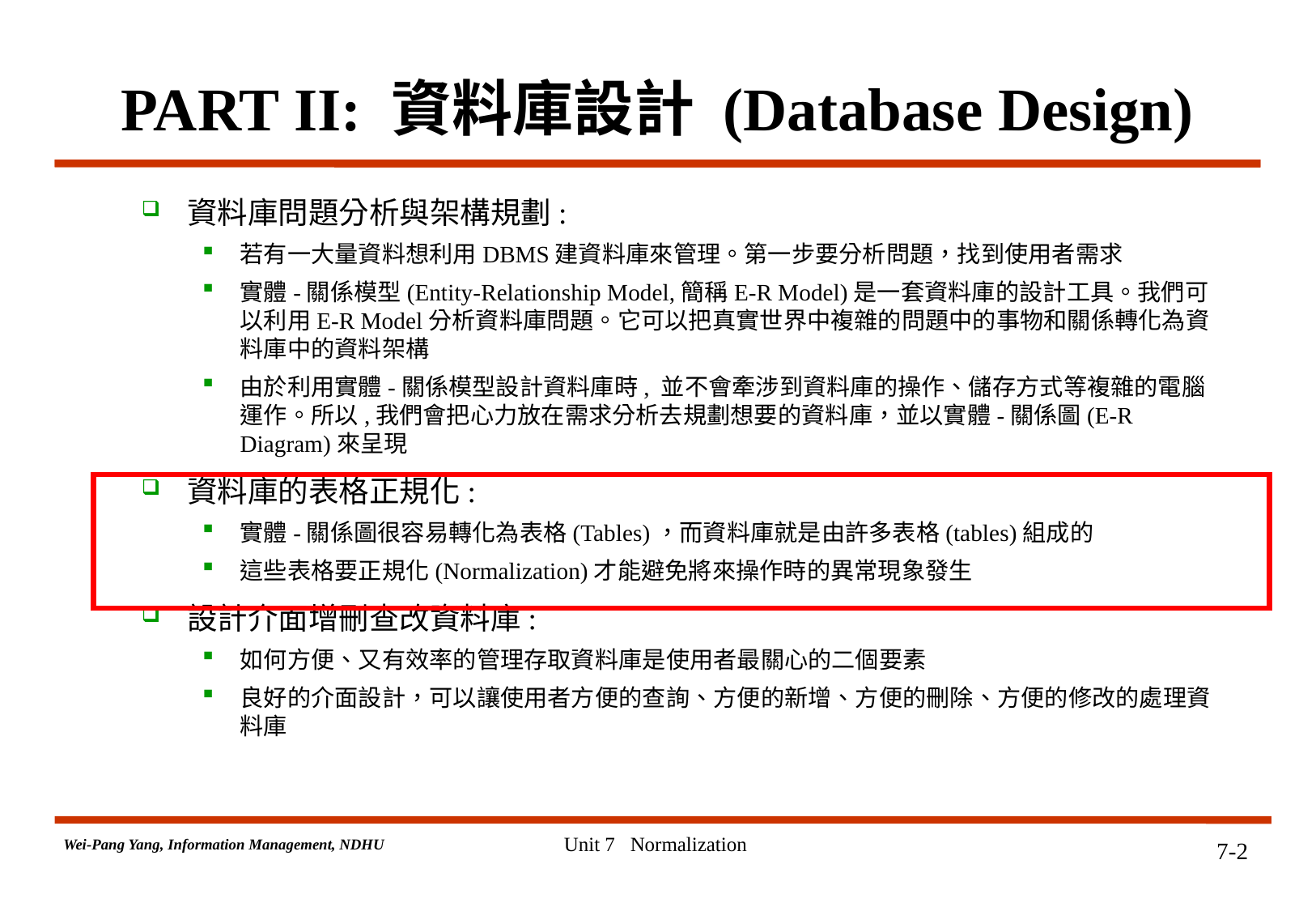

# PART II: 資料庫設計 (Database Design)
資料庫問題分析與架構規劃:
若有一大量資料想利用DBMS建資料庫來管理。第一步要分析問題，找到使用者需求
實體-關係模型(Entity-Relationship Model,簡稱E-R Model)是一套資料庫的設計工具。我們可以利用E-R Model分析資料庫問題。它可以把真實世界中複雜的問題中的事物和關係轉化為資料庫中的資料架構
由於利用實體-關係模型設計資料庫時, 並不會牽涉到資料庫的操作、儲存方式等複雜的電腦運作。所以,我們會把心力放在需求分析去規劃想要的資料庫，並以實體-關係圖(E-R Diagram)來呈現
資料庫的表格正規化:
實體-關係圖很容易轉化為表格(Tables)，而資料庫就是由許多表格(tables)組成的
這些表格要正規化(Normalization)才能避免將來操作時的異常現象發生
設計介面增刪查改資料庫:
如何方便、又有效率的管理存取資料庫是使用者最關心的二個要素
良好的介面設計，可以讓使用者方便的查詢、方便的新增、方便的刪除、方便的修改的處理資料庫

Unit 7   Normalization
7-2